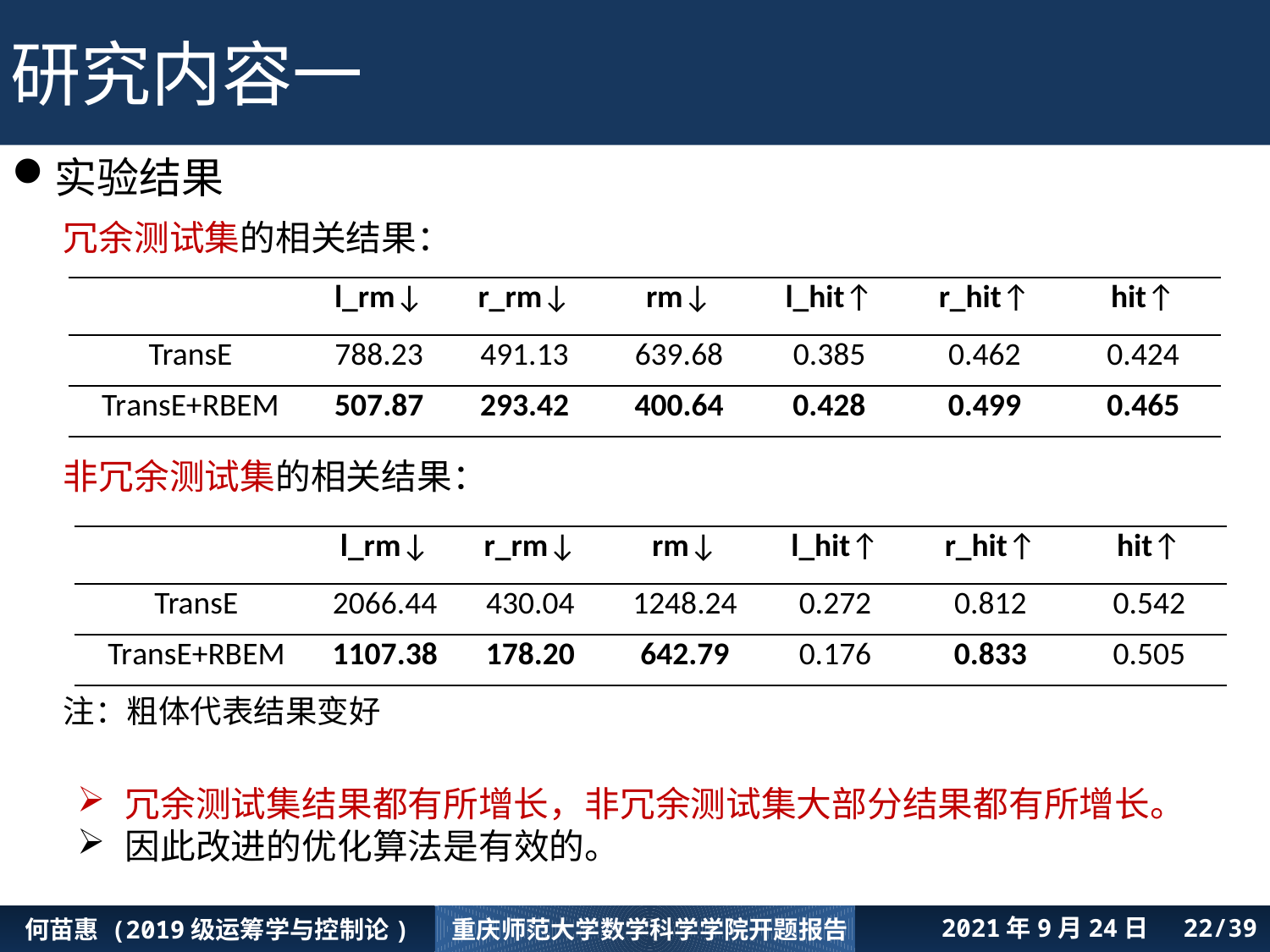

研究内容一
实验结果
冗余测试集的相关结果：
|  | l\_rm↓ | r\_rm↓ | rm↓ | l\_hit↑ | r\_hit↑ | hit↑ |
| --- | --- | --- | --- | --- | --- | --- |
| TransE | 788.23 | 491.13 | 639.68 | 0.385 | 0.462 | 0.424 |
| TransE+RBEM | 507.87 | 293.42 | 400.64 | 0.428 | 0.499 | 0.465 |
非冗余测试集的相关结果：
|  | l\_rm↓ | r\_rm↓ | rm↓ | l\_hit↑ | r\_hit↑ | hit↑ |
| --- | --- | --- | --- | --- | --- | --- |
| TransE | 2066.44 | 430.04 | 1248.24 | 0.272 | 0.812 | 0.542 |
| TransE+RBEM | 1107.38 | 178.20 | 642.79 | 0.176 | 0.833 | 0.505 |
注：粗体代表结果变好
冗余测试集结果都有所增长，非冗余测试集大部分结果都有所增长。
因此改进的优化算法是有效的。
何苗惠 (2019级运筹学与控制论)
重庆师范大学数学科学学院开题报告
2021年9月24日     22/39